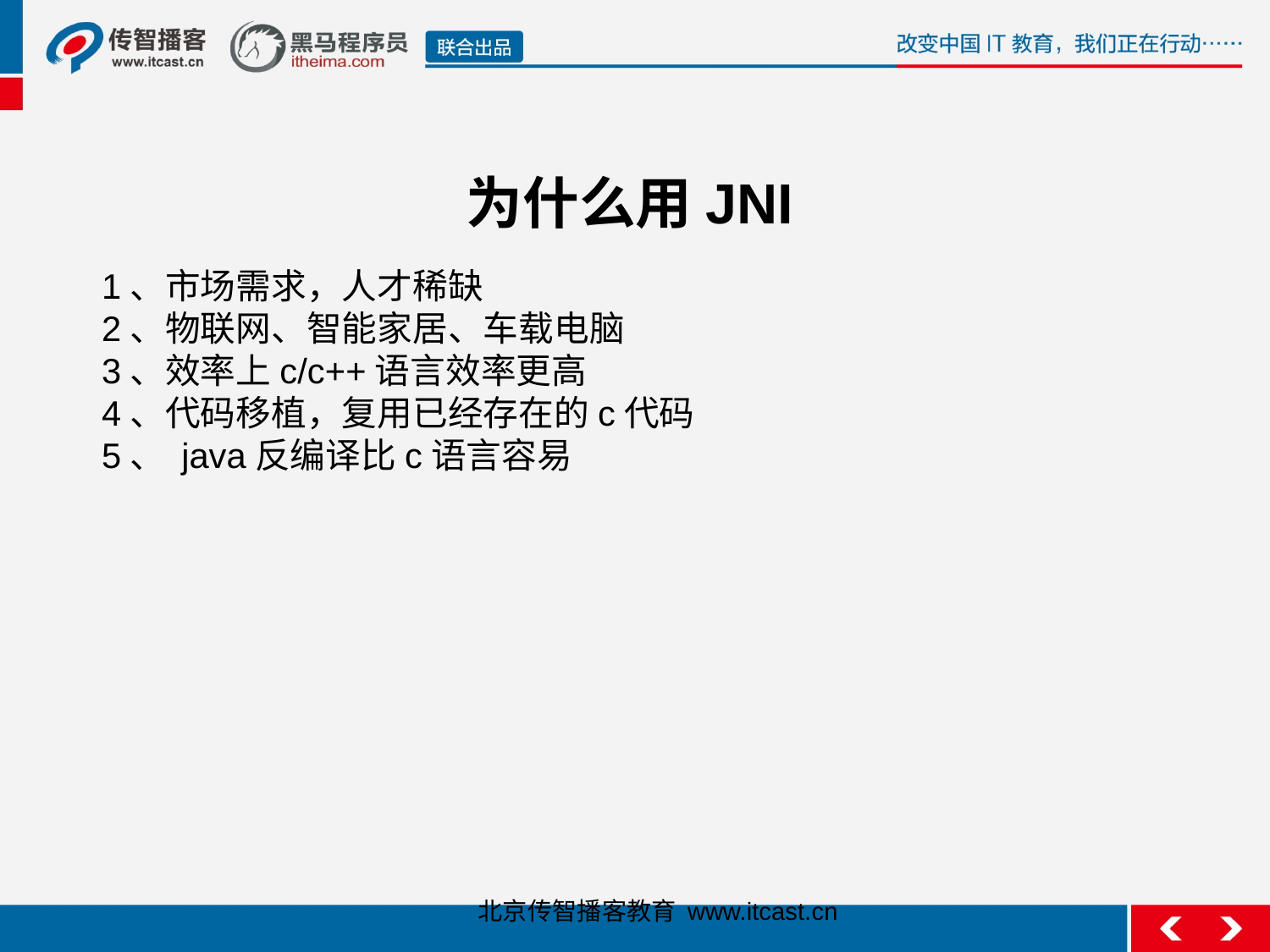

为什么用JNI
1、市场需求，人才稀缺
2、物联网、智能家居、车载电脑
3、效率上c/c++语言效率更高
4、代码移植，复用已经存在的c代码
5、 java反编译比c语言容易
北京传智播客教育 www.itcast.cn